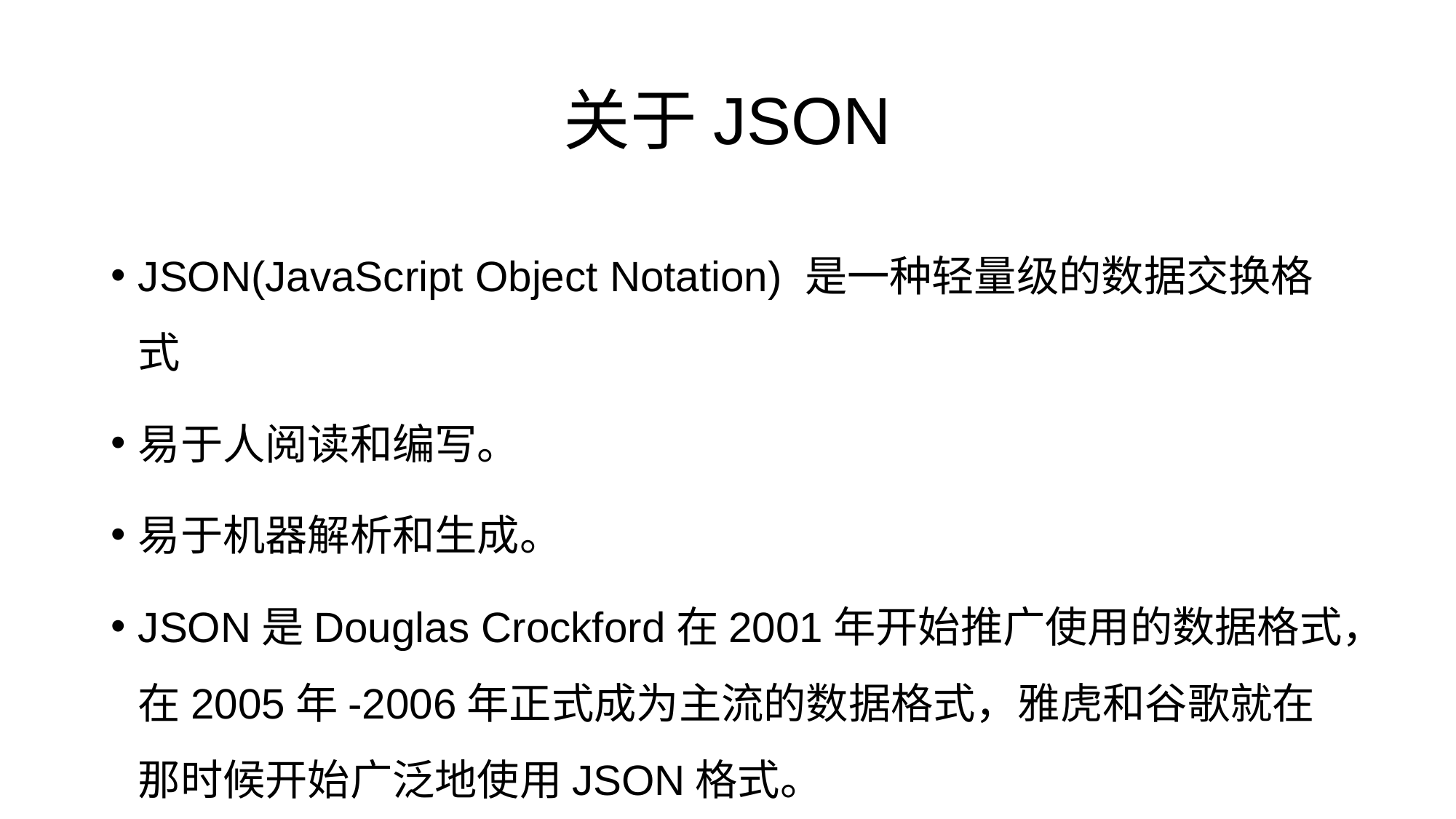

# 关于JSON
JSON(JavaScript Object Notation) 是一种轻量级的数据交换格式
易于人阅读和编写。
易于机器解析和生成。
JSON是Douglas Crockford在2001年开始推广使用的数据格式，在2005年-2006年正式成为主流的数据格式，雅虎和谷歌就在那时候开始广泛地使用JSON格式。